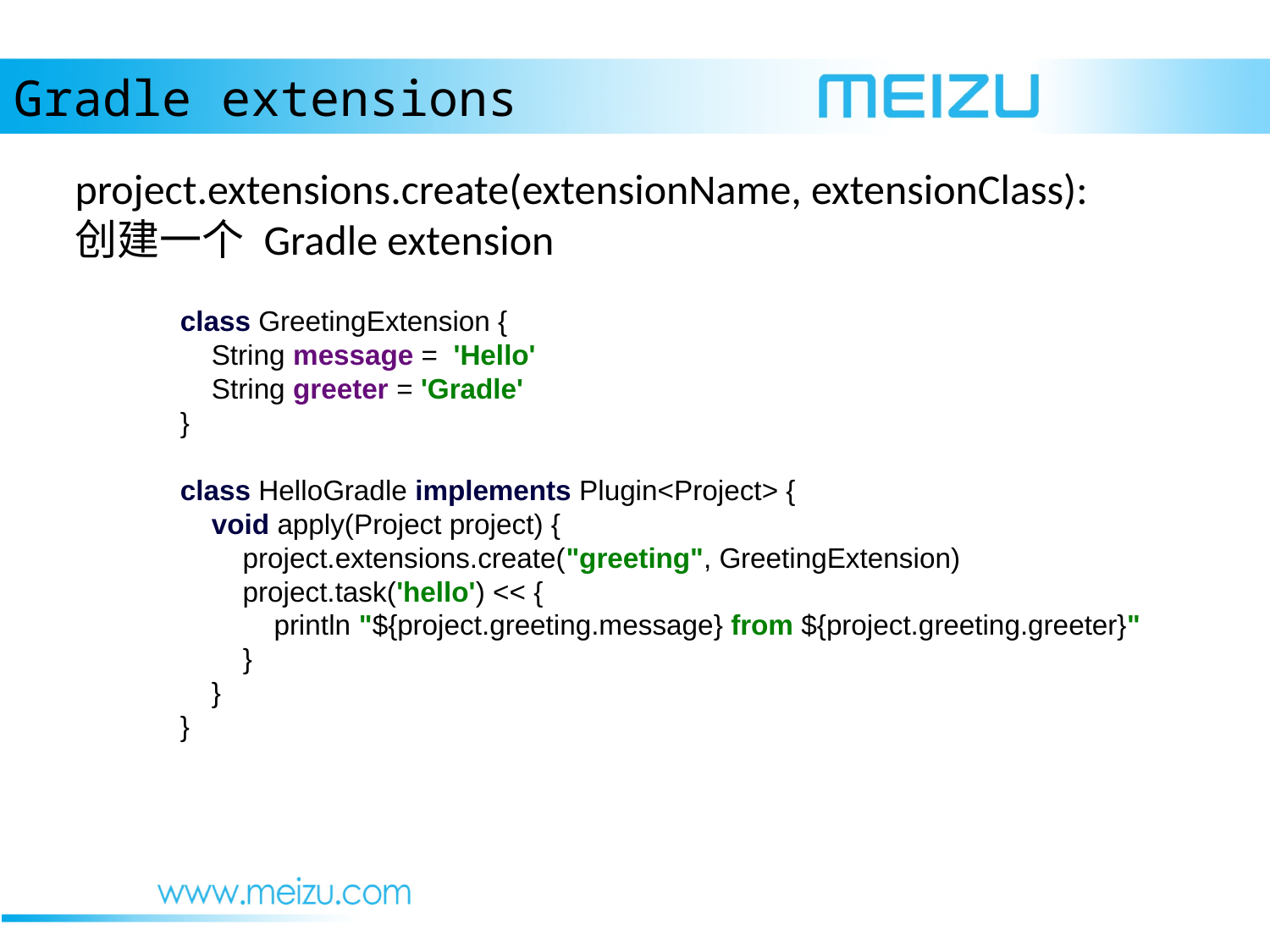

Gradle extensions
project.extensions.create(extensionName, extensionClass):
创建一个 Gradle extension
class GreetingExtension {
    String message =  'Hello'
    String greeter = 'Gradle'
}
class HelloGradle implements Plugin<Project> {
    void apply(Project project) {
        project.extensions.create("greeting", GreetingExtension)
        project.task('hello') << {
            println "${project.greeting.message} from ${project.greeting.greeter}"
        }
    }
}